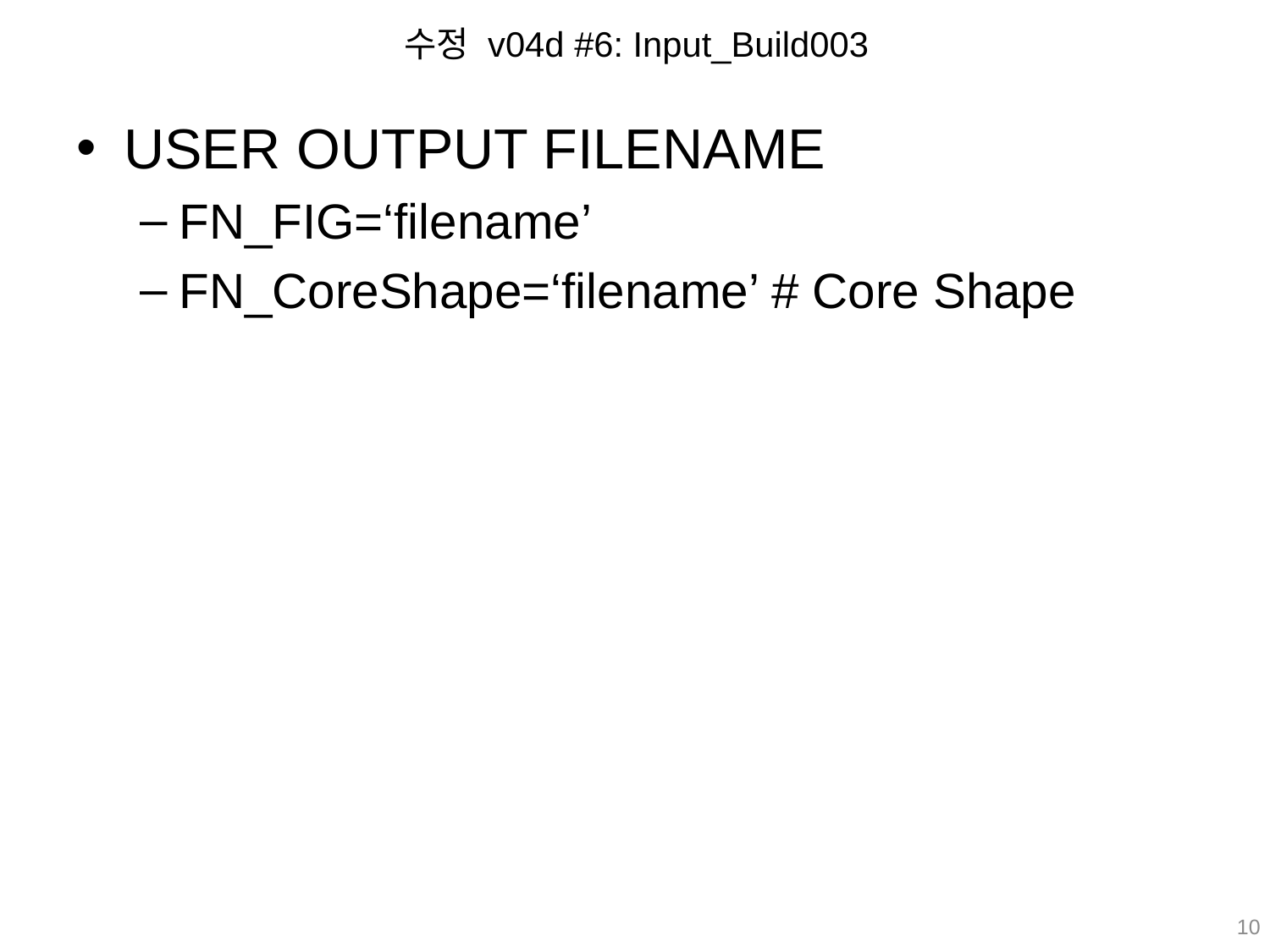

# 수정 v04d #6: Input_Build003
USER OUTPUT FILENAME
FN_FIG=‘filename’
FN_CoreShape=‘filename’ # Core Shape
10